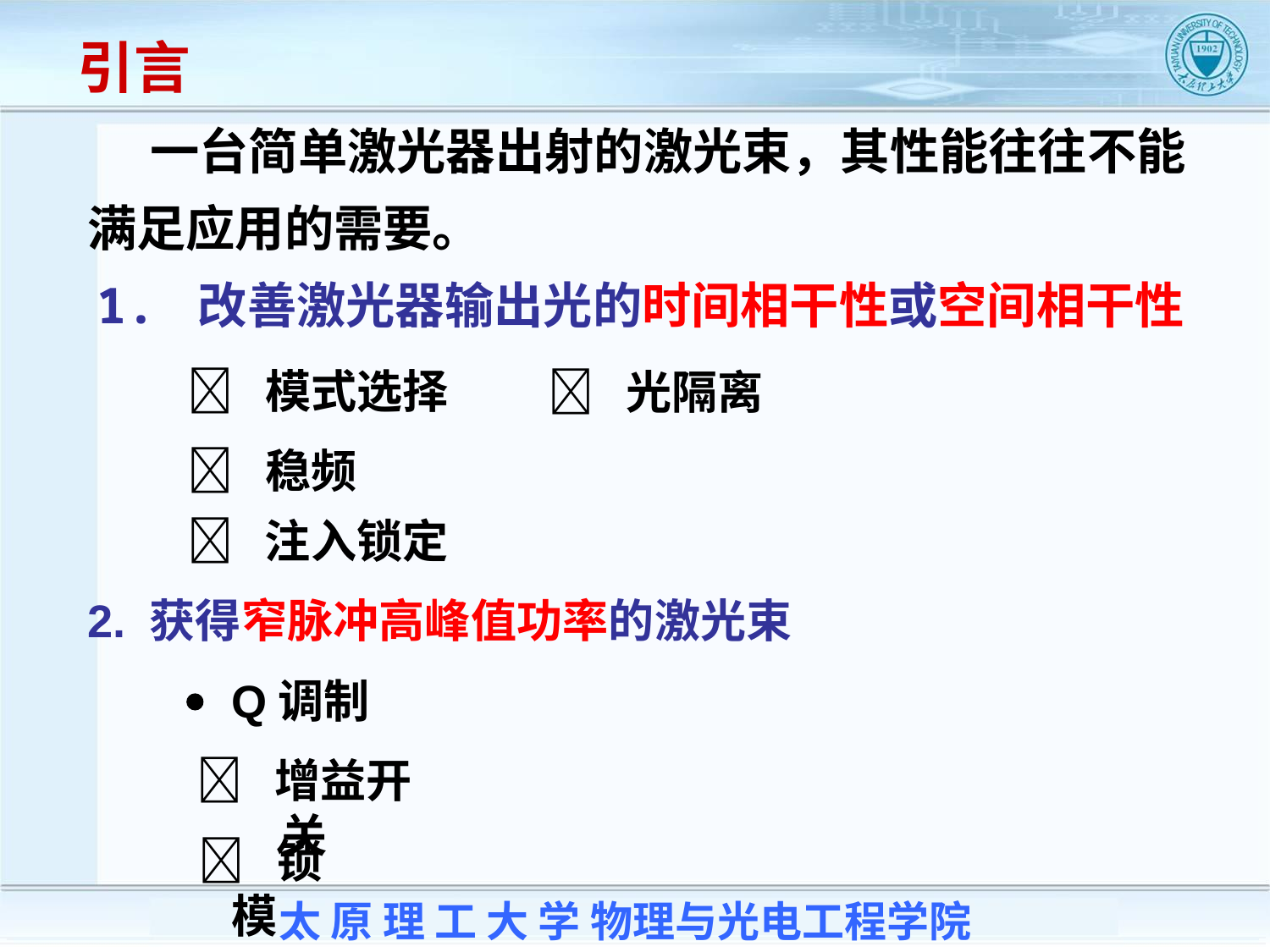

引言
     一台简单激光器出射的激光束，其性能往往不能满足应用的需要。
1. 改善激光器输出光的时间相干性或空间相干性
•  模式选择
•  光隔离
•  稳频
•  注入锁定
2. 获得窄脉冲高峰值功率的激光束
•  Q调制
•  增益开关
 •  锁模